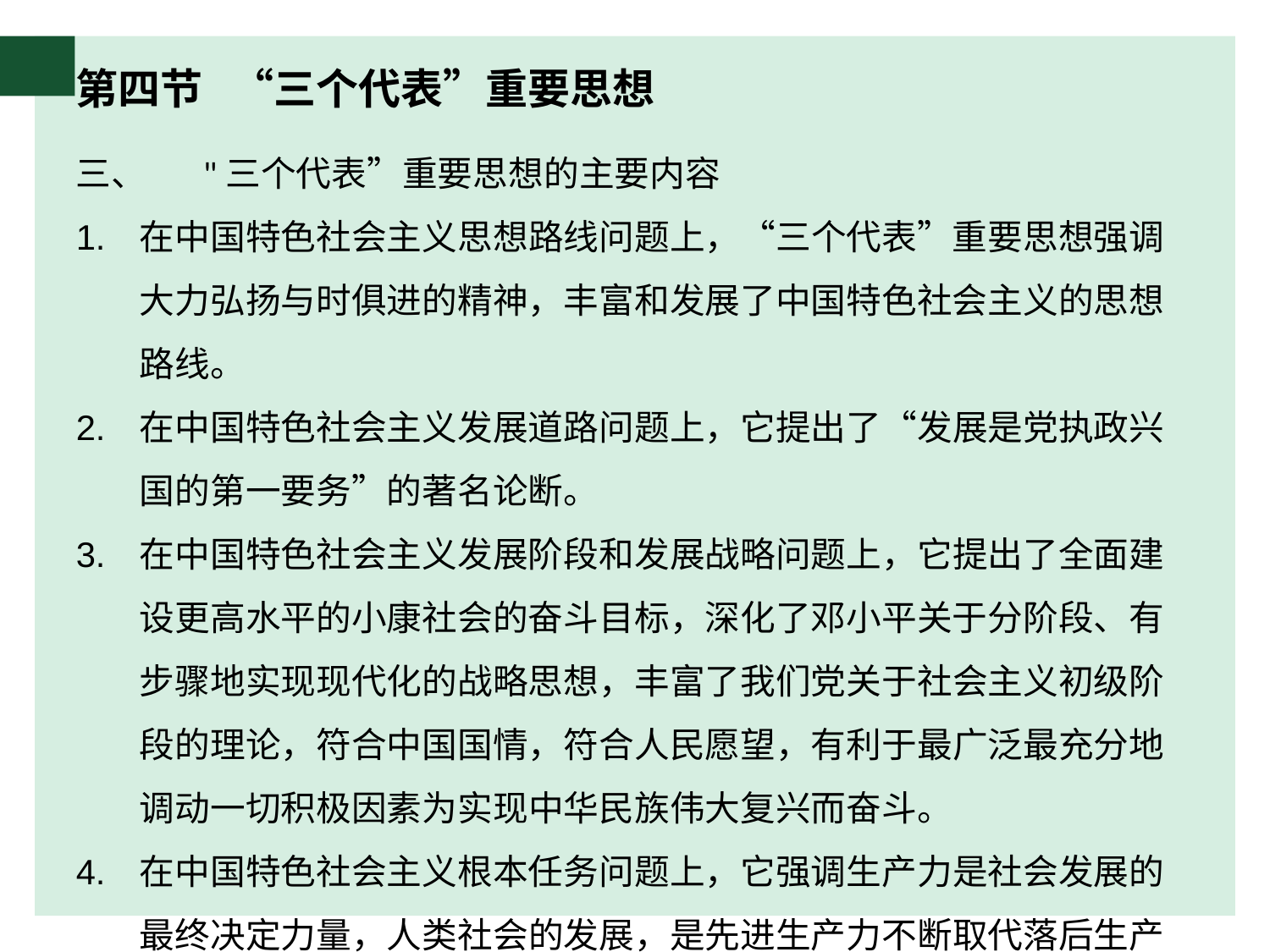

# 第四节   “三个代表”重要思想
三、	"三个代表”重要思想的主要内容
在中国特色社会主义思想路线问题上，“三个代表”重要思想强调大力弘扬与时俱进的精神，丰富和发展了中国特色社会主义的思想路线。
在中国特色社会主义发展道路问题上，它提出了“发展是党执政兴国的第一要务”的著名论断。
在中国特色社会主义发展阶段和发展战略问题上，它提出了全面建设更高水平的小康社会的奋斗目标，深化了邓小平关于分阶段、有步骤地实现现代化的战略思想，丰富了我们党关于社会主义初级阶段的理论，符合中国国情，符合人民愿望，有利于最广泛最充分地调动一切积极因素为实现中华民族伟大复兴而奋斗。
在中国特色社会主义根本任务问题上，它强调生产力是社会发展的最终决定力量，人类社会的发展，是先进生产力不断取代落后生产力的历史过程。